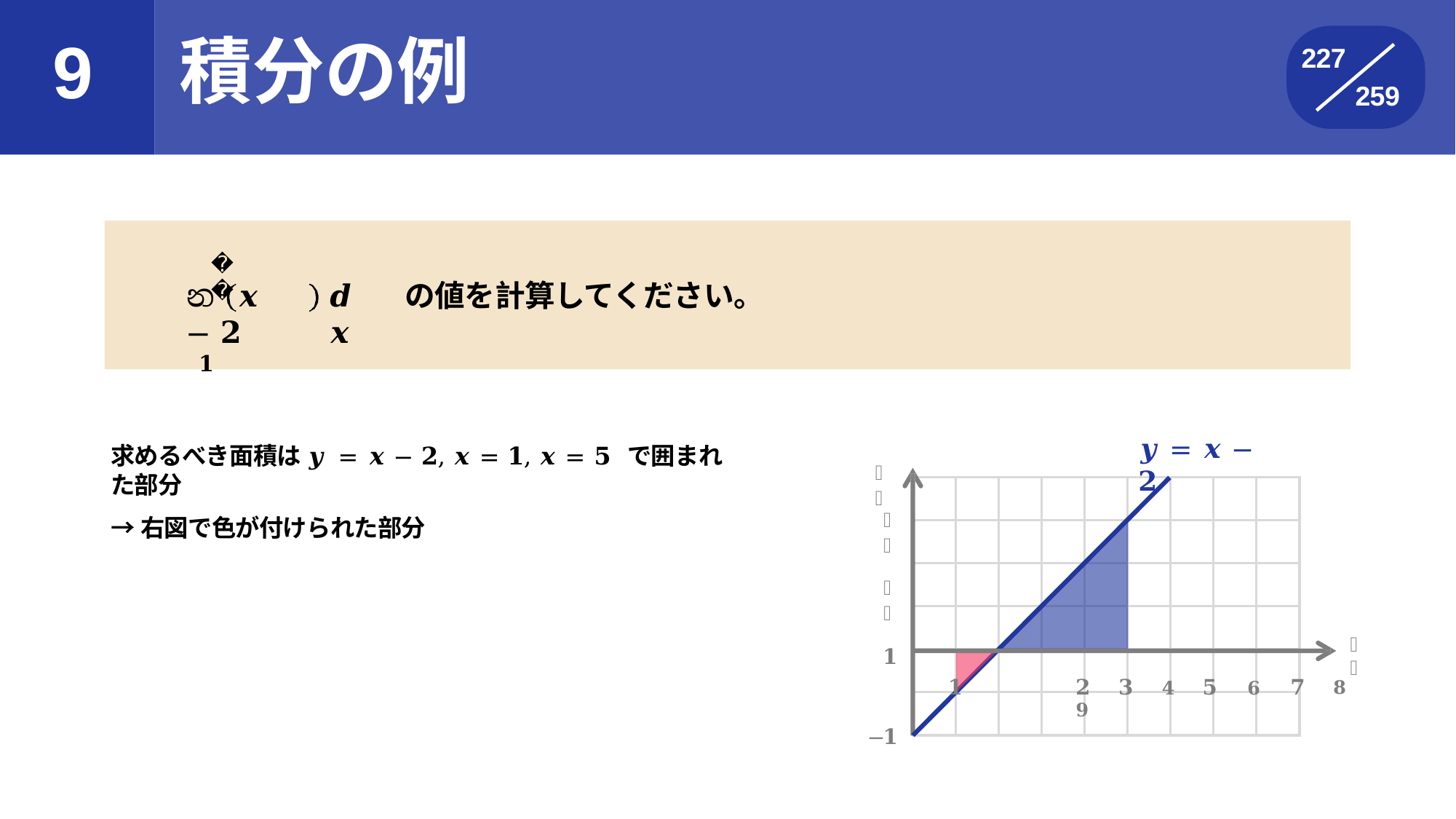

積分の例
# 9
227
259

𝟓
න	𝒙 − 𝟐
𝟏
𝒅𝒙
の値を計算してください。

求めるべき面積は 𝒚 = 𝒙 − 𝟐, 𝒙 = 𝟏, 𝒙 = 𝟓 で囲まれた部分
→右図で色が付けられた部分
𝒚 = 𝒙 − 𝟐
𝒚

𝟑
𝟐
𝟏
𝒙
𝟏	𝟐	𝟑	𝟒	𝟓	𝟔	𝟕	𝟖	𝟗
−𝟏